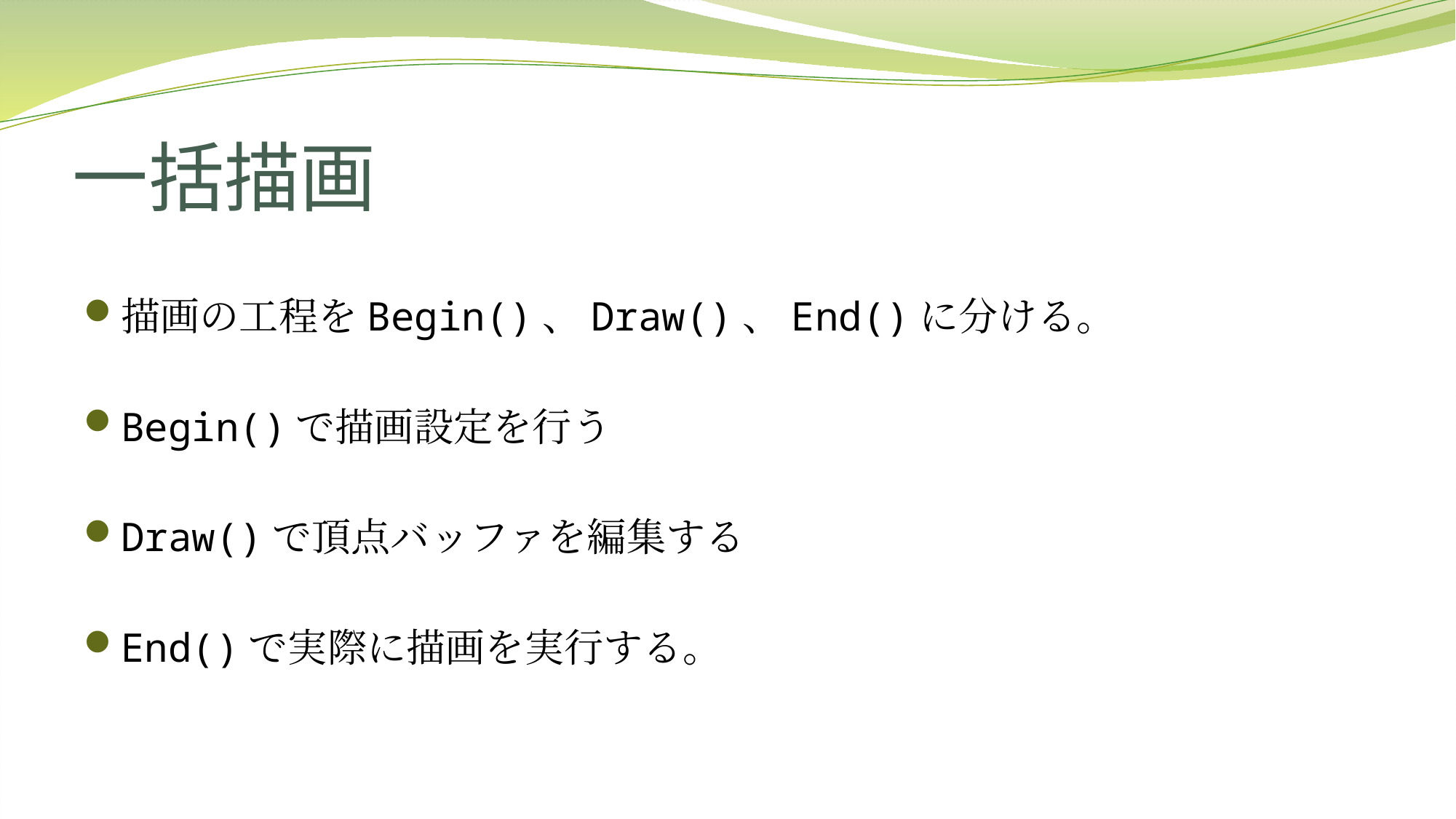

# 一括描画

描画の工程をBegin()、Draw()、End()に分ける。

Begin()で描画設定を行う

Draw()で頂点バッファを編集する

End()で実際に描画を実行する。